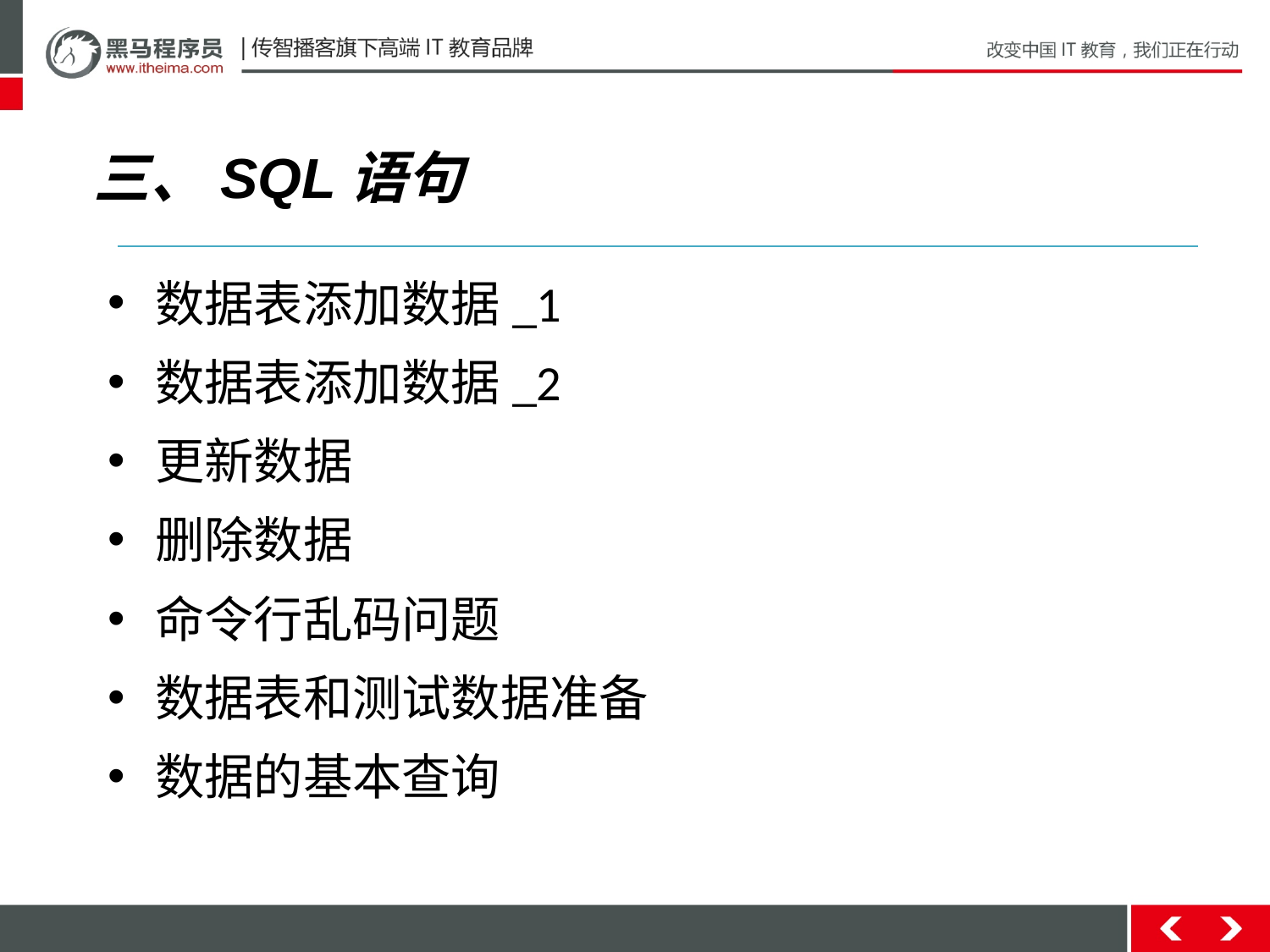

三、SQL语句
数据表添加数据_1
数据表添加数据_2
更新数据
删除数据
命令行乱码问题
数据表和测试数据准备
数据的基本查询